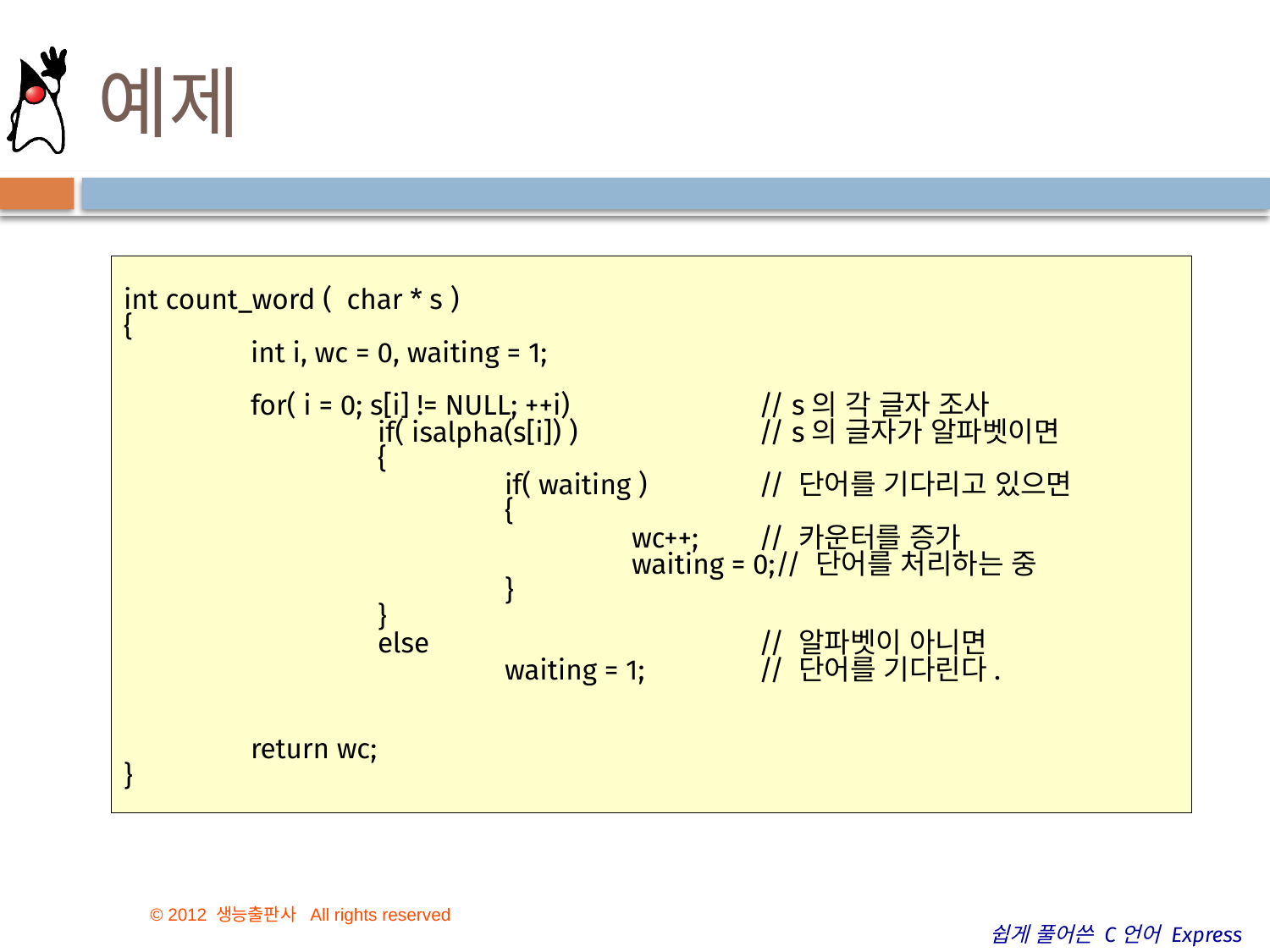

# 예제

int count_word (  char * s )
{
	int i, wc = 0, waiting = 1;

	for( i = 0; s[i] != NULL; ++i)		// s의 각 글자 조사
		if( isalpha(s[i]) )		// s의 글자가 알파벳이면
		{
			if( waiting )	// 단어를 기다리고 있으면
			{
				wc++;	// 카운터를 증가
				waiting = 0;// 단어를 처리하는 중
			}
		}
		else			// 알파벳이 아니면
			waiting = 1;	// 단어를 기다린다.

	return wc;
}